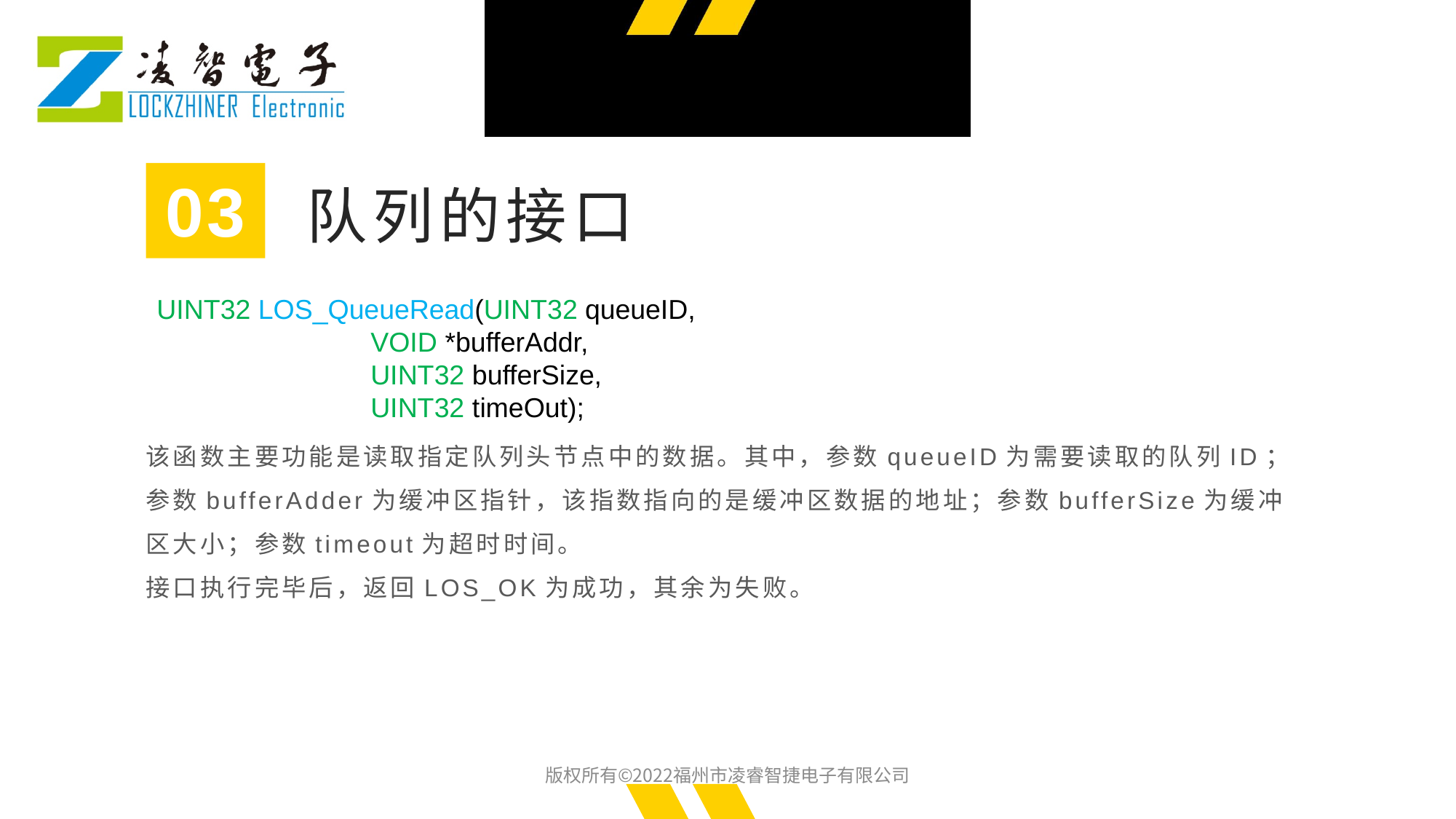

03
队列的接口
UINT32 LOS_QueueRead(UINT32 queueID,
                            VOID *bufferAddr,
                            UINT32 bufferSize,
                            UINT32 timeOut);
该函数主要功能是读取指定队列头节点中的数据。其中，参数queueID为需要读取的队列ID；参数bufferAdder为缓冲区指针，该指数指向的是缓冲区数据的地址；参数bufferSize为缓冲区大小；参数timeout为超时时间。
接口执行完毕后，返回LOS_OK为成功，其余为失败。

版权所有©2022福州市凌睿智捷电子有限公司
10